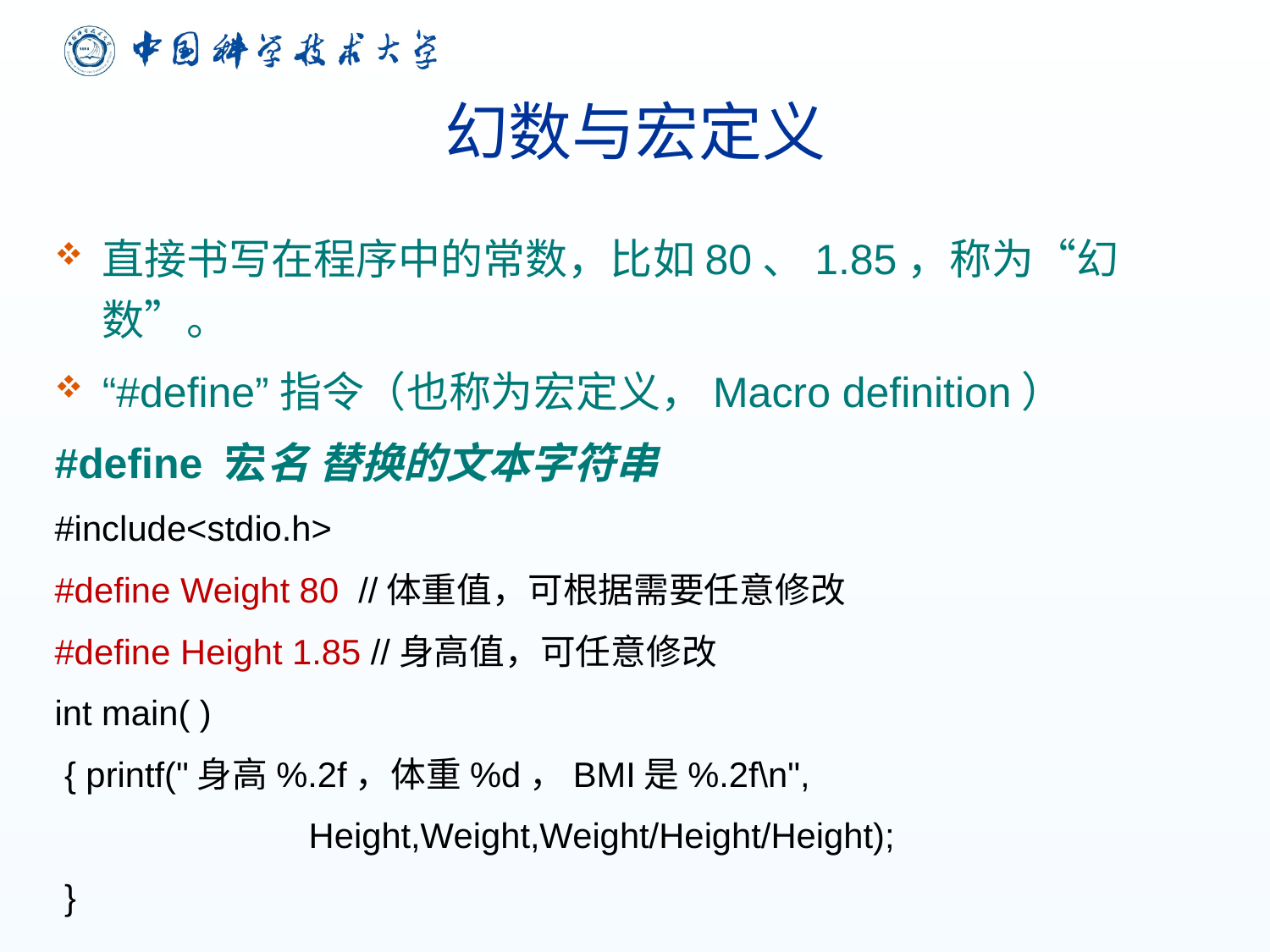

# 幻数与宏定义
直接书写在程序中的常数，比如80、1.85，称为“幻数”。
“#define”指令（也称为宏定义，Macro definition）
#define 宏名 替换的文本字符串
#include<stdio.h>
#define Weight 80  //体重值，可根据需要任意修改
#define Height 1.85 //身高值，可任意修改
int main( )
 { printf("身高%.2f，体重%d，BMI是%.2f\n",
		Height,Weight,Weight/Height/Height);
 }